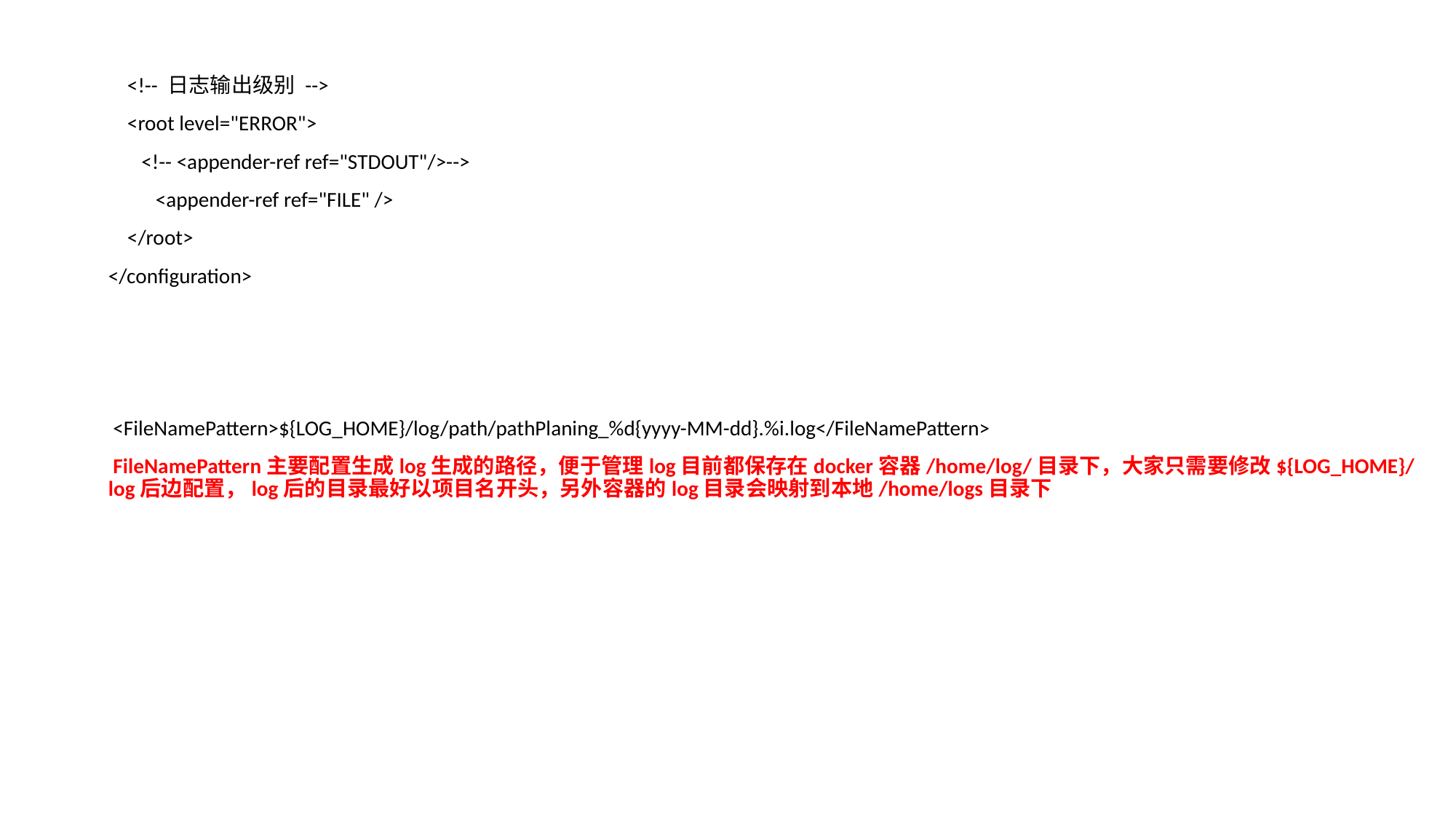

<!-- 日志输出级别 -->
    <root level="ERROR">
       <!-- <appender-ref ref="STDOUT"/>-->
          <appender-ref ref="FILE" />
    </root>
</configuration>

 <FileNamePattern>${LOG_HOME}/log/path/pathPlaning_%d{yyyy-MM-dd}.%i.log</FileNamePattern>
 FileNamePattern主要配置生成log生成的路径，便于管理log目前都保存在docker容器/home/log/目录下，大家只需要修改${LOG_HOME}/log后边配置，log后的目录最好以项目名开头，另外容器的log目录会映射到本地/home/logs目录下